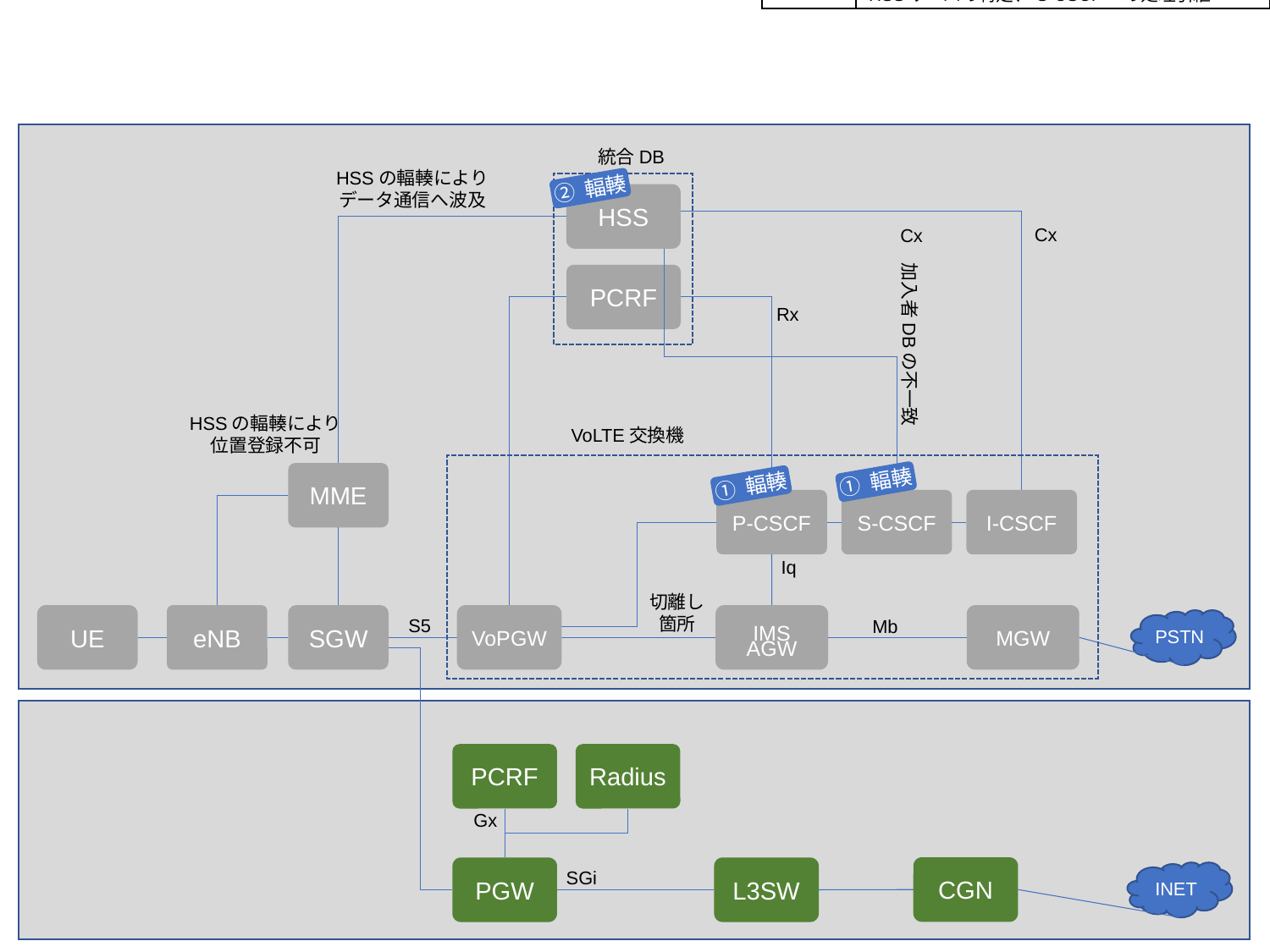

| P-CSCF | IMSのGW。UE間でベアラを確立 |
| --- | --- |
| S-CSCF | SIP登録、HSSから取得した加入情報、位置情報保持 |
| I-CSCF | HSSサーバの特定、S-CSCFへの処理引継 |

統合DB
HSSの輻輳により
データ通信へ波及

② 輻輳
HSS

Cx
Cx
PCRF
Rx
加入者DBの不一致
HSSの輻輳により
位置登録不可
VoLTE交換機

MME
① 輻輳
① 輻輳
S-CSCF
I-CSCF
P-CSCF
Iq
切離し
箇所
UE
eNB
SGW
VoPGW
IMS
AGW
MGW
S5
Mb
PSTN

Radius
PCRF
Gx
CGN
PGW
L3SW
SGi
INET